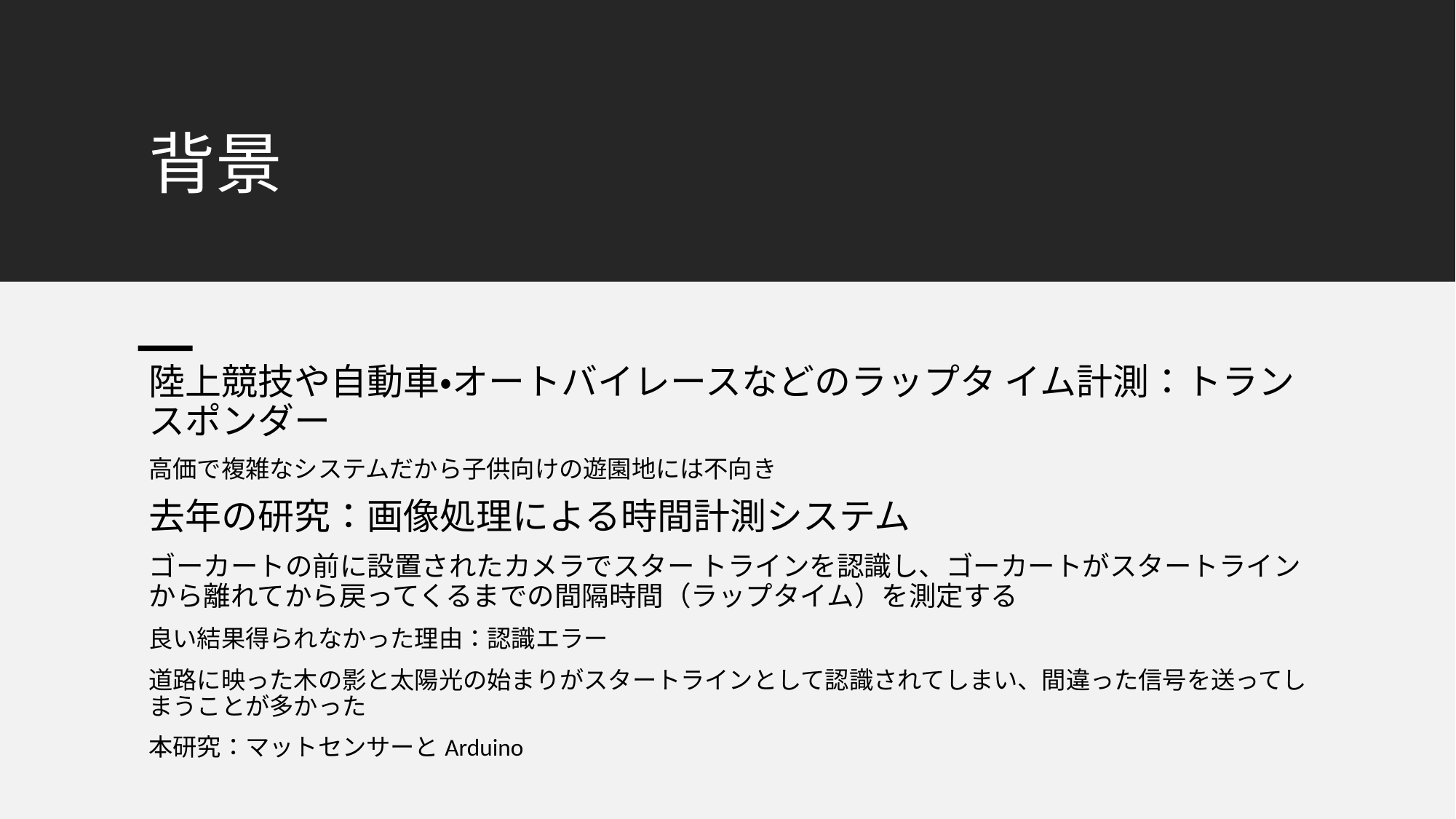

# 背景

陸上競技や自動車・オートバイレースなどのラップタ イム計測：トランスポンダー
高価で複雑なシステムだから子供向けの遊園地には不向き
去年の研究：画像処理による時間計測システム
ゴーカートの前に設置されたカメラでスター トラインを認識し、ゴーカートがスタートラインから離れてから戻ってくるまでの間隔時間（ラップタイム）を測定する
良い結果得られなかった理由：認識エラー
道路に映った木の影と太陽光の始まりがスタートラインとして認識されてしまい、間違った信号を送ってしまうことが多かった
本研究：マットセンサーとArduino